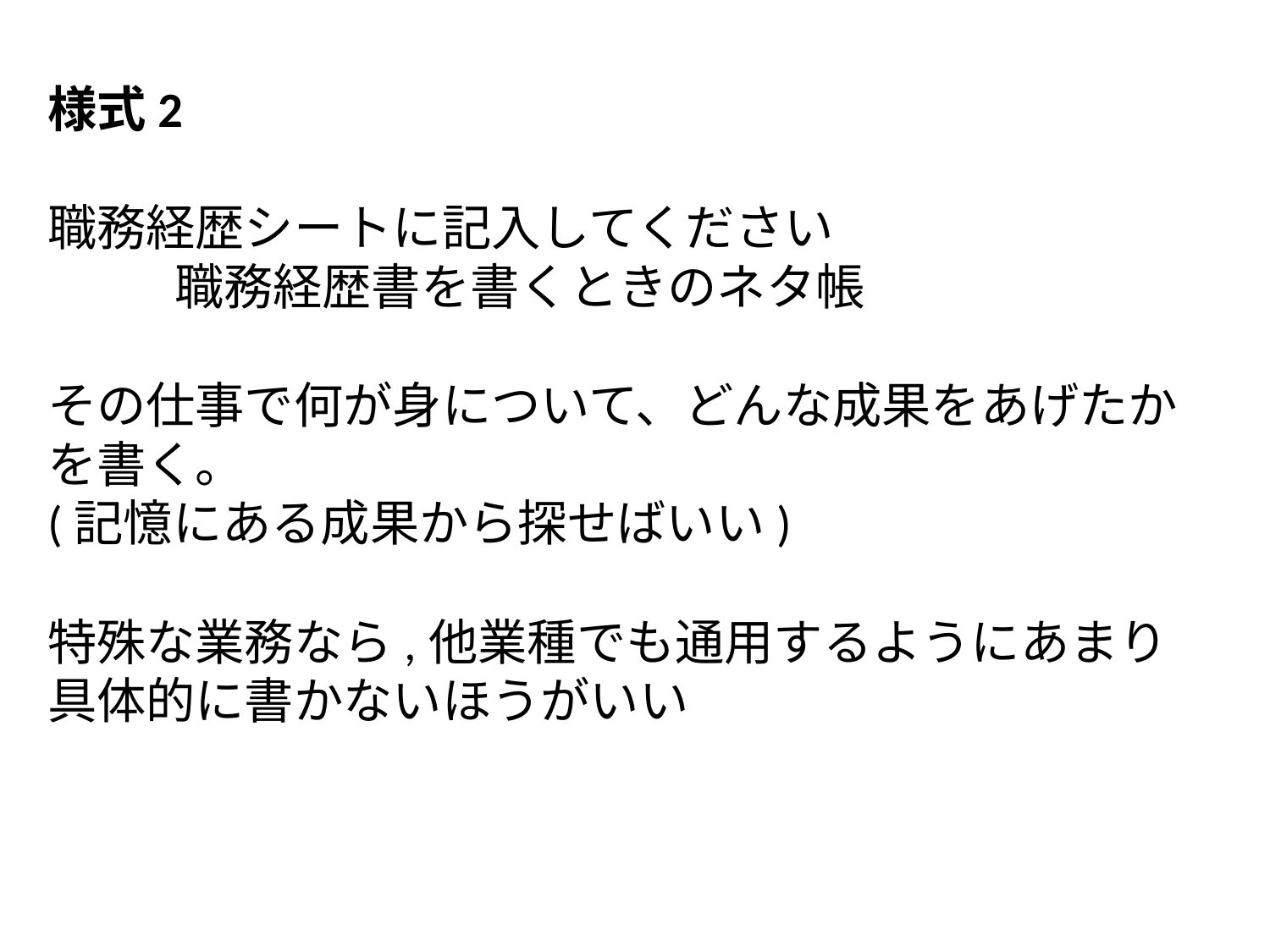

様式2

職務経歴シートに記入してください
	職務経歴書を書くときのネタ帳

その仕事で何が身について、どんな成果をあげたかを書く。
(記憶にある成果から探せばいい)

特殊な業務なら,他業種でも通用するようにあまり具体的に書かないほうがいい